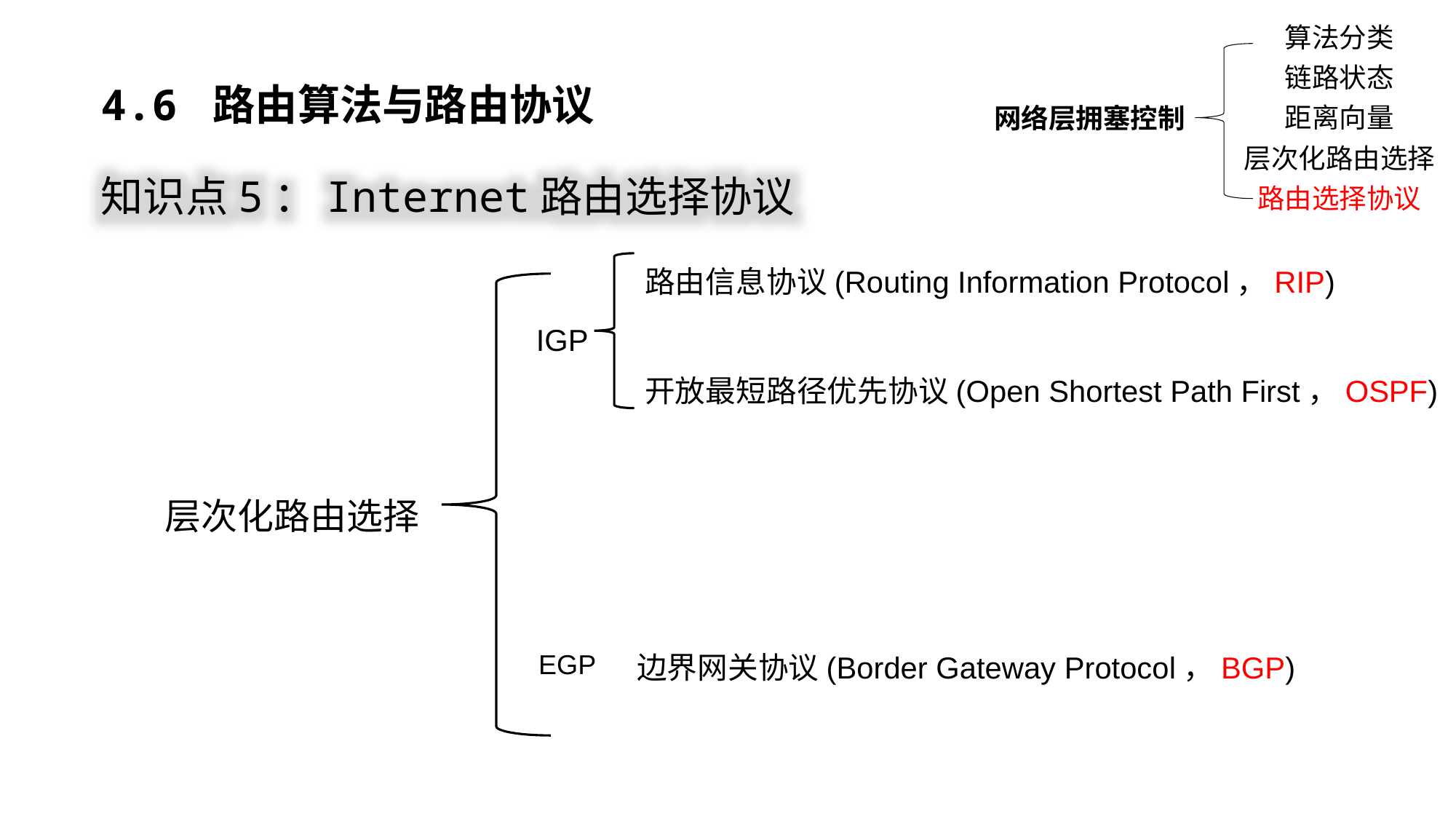

算法分类

链路状态
网络层拥塞控制
距离向量
层次化路由选择
路由选择协议
4.6 路由算法与路由协议
知识点5：Internet路由选择协议
路由信息协议(Routing Information Protocol，RIP)

开放最短路径优先协议(Open Shortest Path First，OSPF)

IGP
层次化路由选择
EGP
边界网关协议(Border Gateway Protocol，BGP)